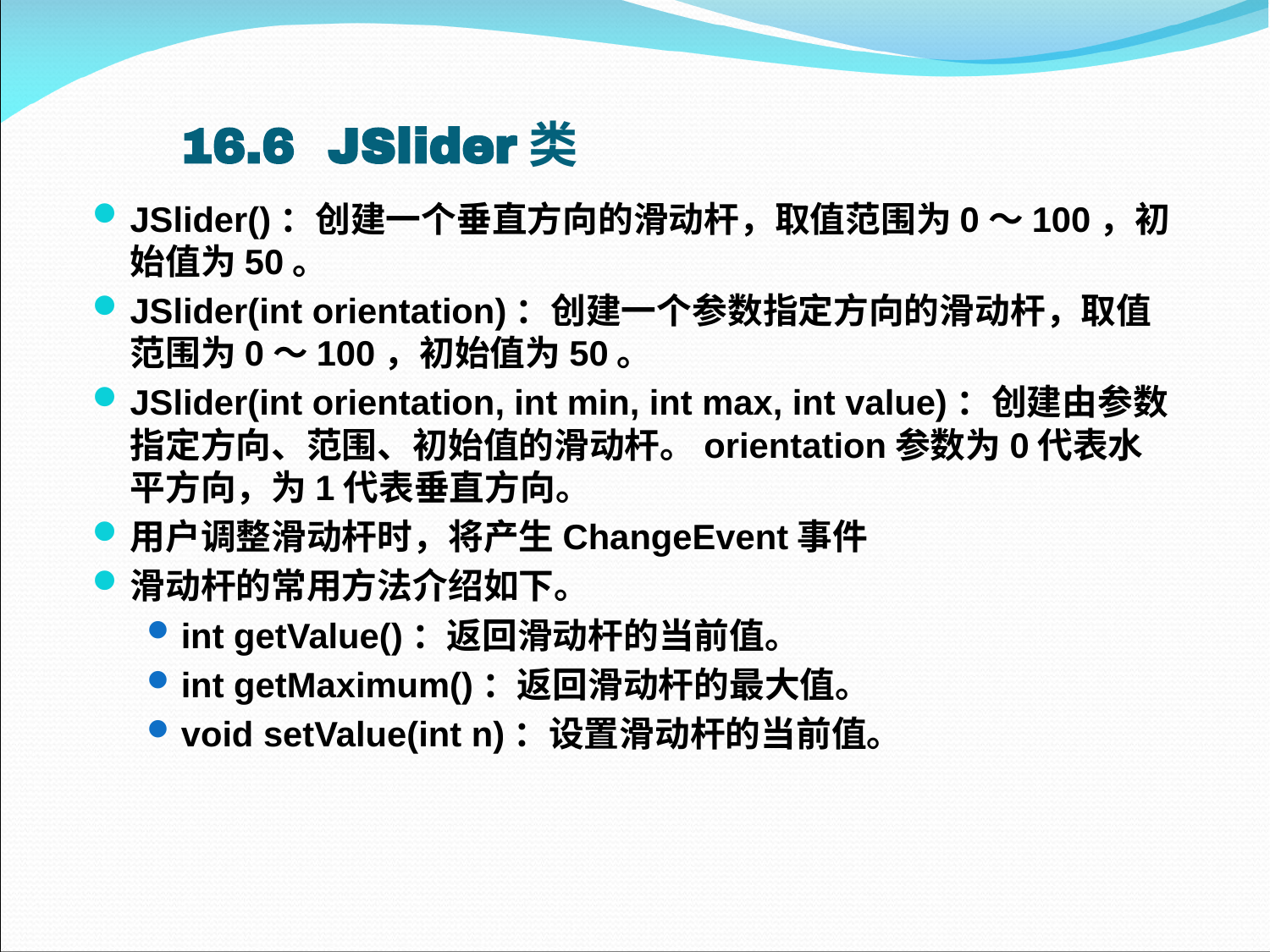

# 16.6  JSlider类
JSlider()：创建一个垂直方向的滑动杆，取值范围为0～100，初始值为50。
JSlider(int orientation)：创建一个参数指定方向的滑动杆，取值范围为0～100，初始值为50。
JSlider(int orientation, int min, int max, int value)：创建由参数指定方向、范围、初始值的滑动杆。orientation参数为0代表水平方向，为1代表垂直方向。
用户调整滑动杆时，将产生ChangeEvent事件
滑动杆的常用方法介绍如下。
int getValue()：返回滑动杆的当前值。
int getMaximum()：返回滑动杆的最大值。
void setValue(int n)：设置滑动杆的当前值。